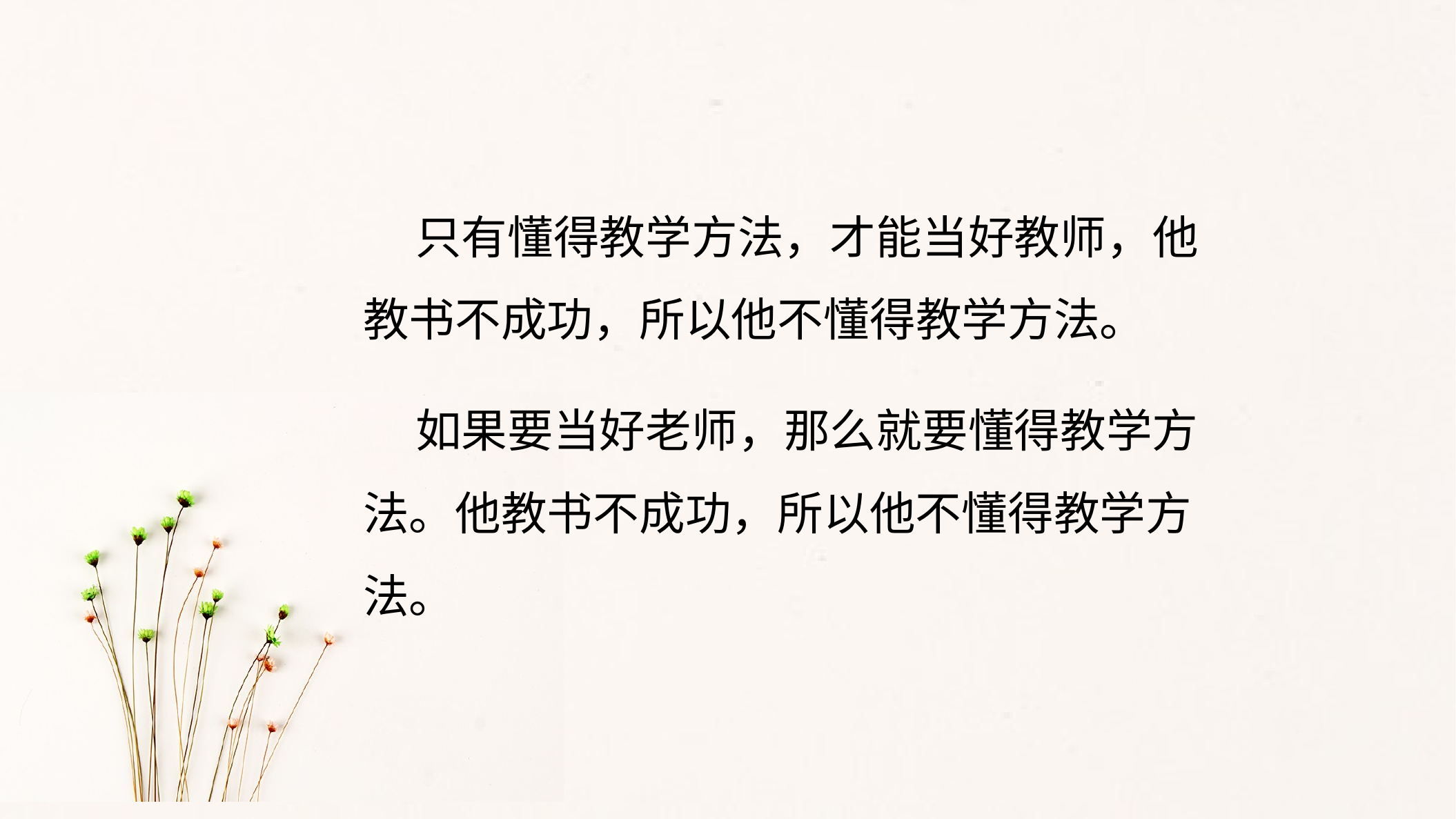

只有懂得教学方法，才能当好教师，他教书不成功，所以他不懂得教学方法。
    如果要当好老师，那么就要懂得教学方法。他教书不成功，所以他不懂得教学方法。